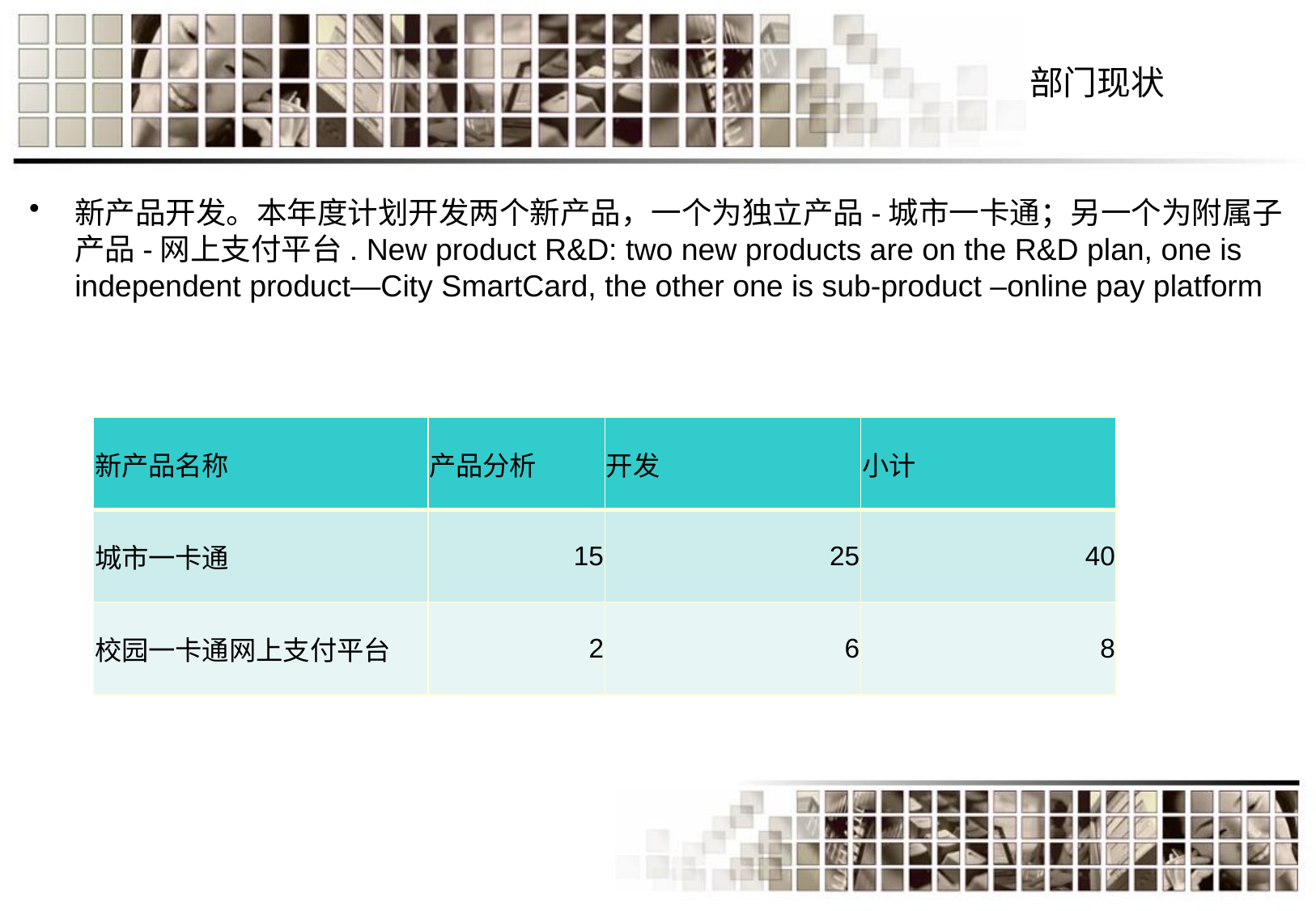

# 部门现状
新产品开发。本年度计划开发两个新产品，一个为独立产品-城市一卡通；另一个为附属子产品-网上支付平台. New product R&D: two new products are on the R&D plan, one is independent product—City SmartCard, the other one is sub-product –online pay platform
| 新产品名称 | 产品分析 | 开发 | 小计 |
| --- | --- | --- | --- |
| 城市一卡通 | 15 | 25 | 40 |
| 校园一卡通网上支付平台 | 2 | 6 | 8 |